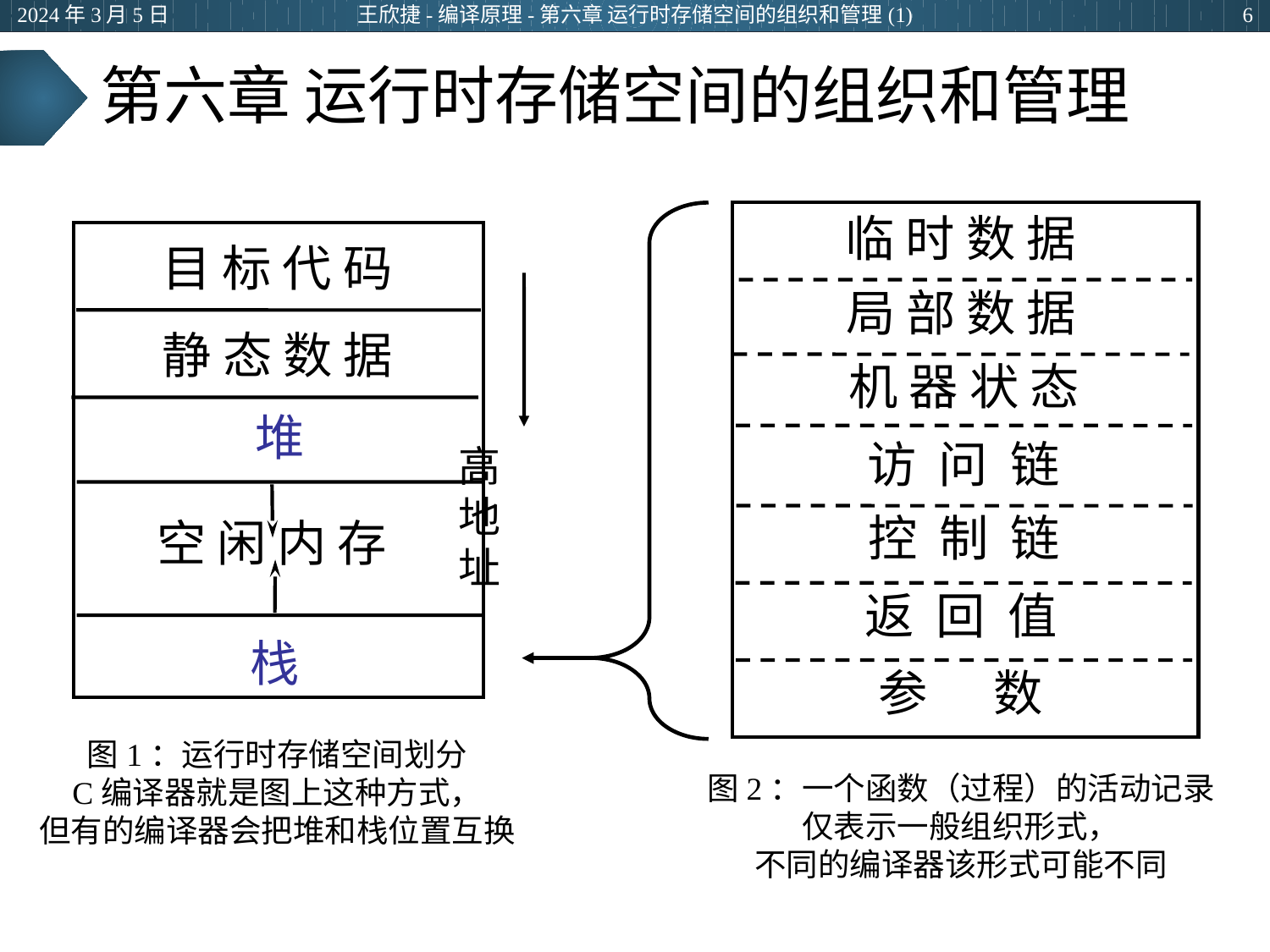

王欣捷-编译原理-第六章 运行时存储空间的组织和管理(1)
2024年3月5日
6
# 第六章 运行时存储空间的组织和管理
临 时 数 据

局 部 数 据

机 器 状 态

访  问  链

控  制  链

返  回  值

参      数

目 标 代 码

静 态 数 据
堆

栈

高
地
址
空 闲 内 存
图1：运行时存储空间划分
C编译器就是图上这种方式，
但有的编译器会把堆和栈位置互换
图2：一个函数（过程）的活动记录
仅表示一般组织形式，
不同的编译器该形式可能不同